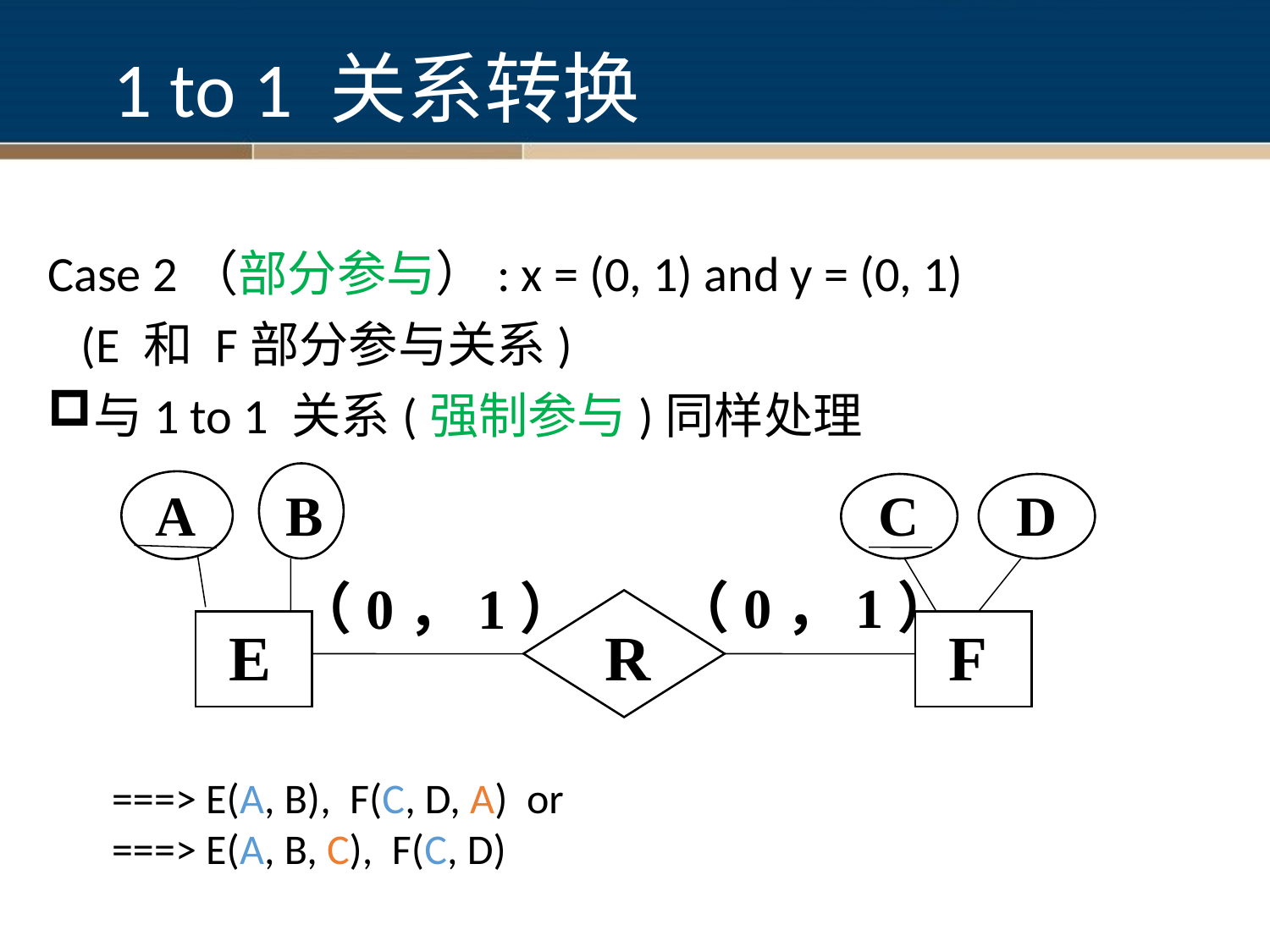

# 1 to 1 关系转换
Case 2（部分参与）: x = (0, 1) and y = (0, 1)
   (E 和 F部分参与关系)
与1 to 1 关系(强制参与)同样处理

A
 B

 C

 D

（0，1）
（0，1）

  E

 R

F

===> E(A, B),  F(C, D, A)  or
===> E(A, B, C),  F(C, D)